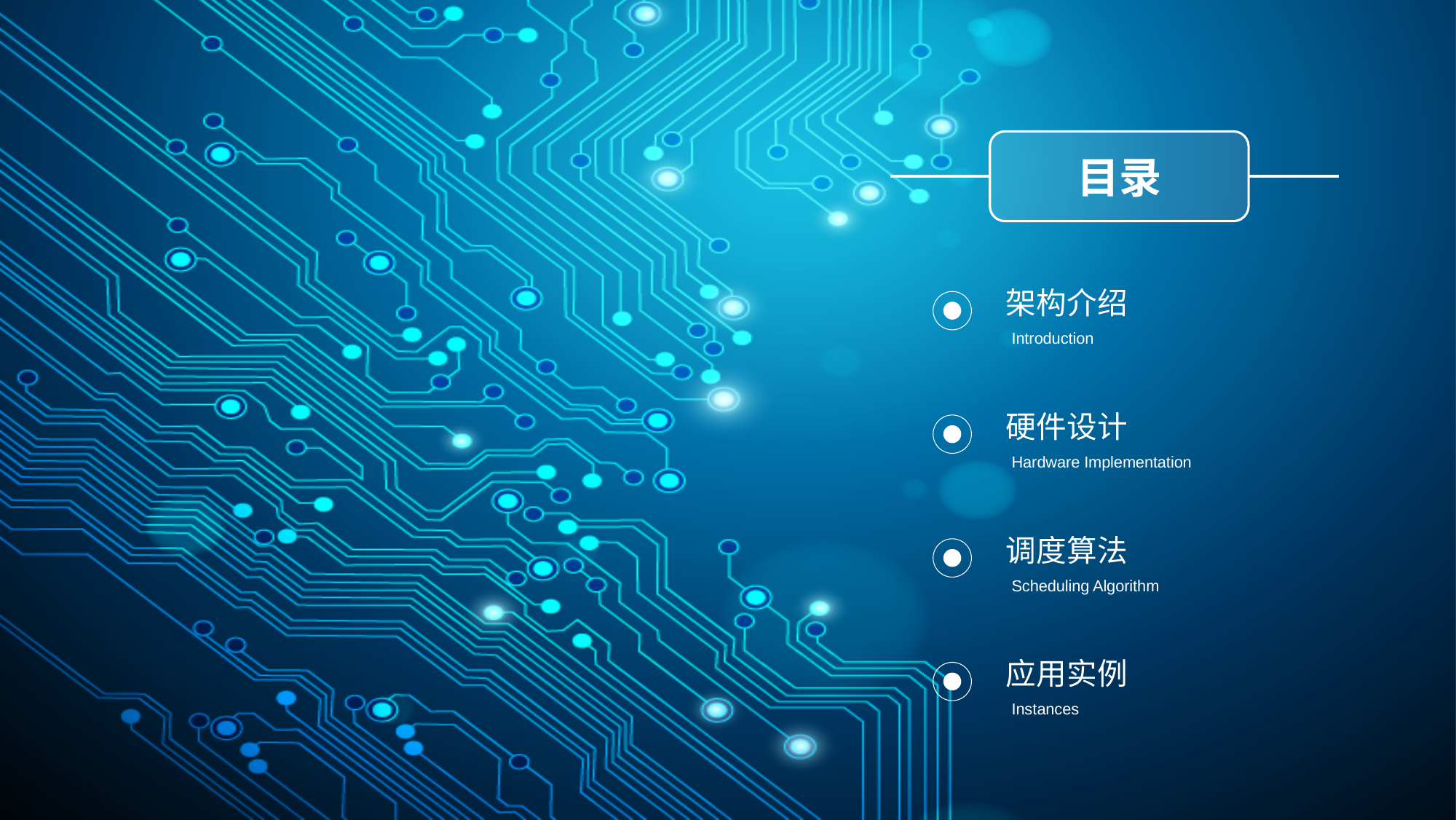

目录
架构介绍

Introduction
硬件设计

Hardware Implementation
调度算法

Scheduling Algorithm
应用实例

Instances